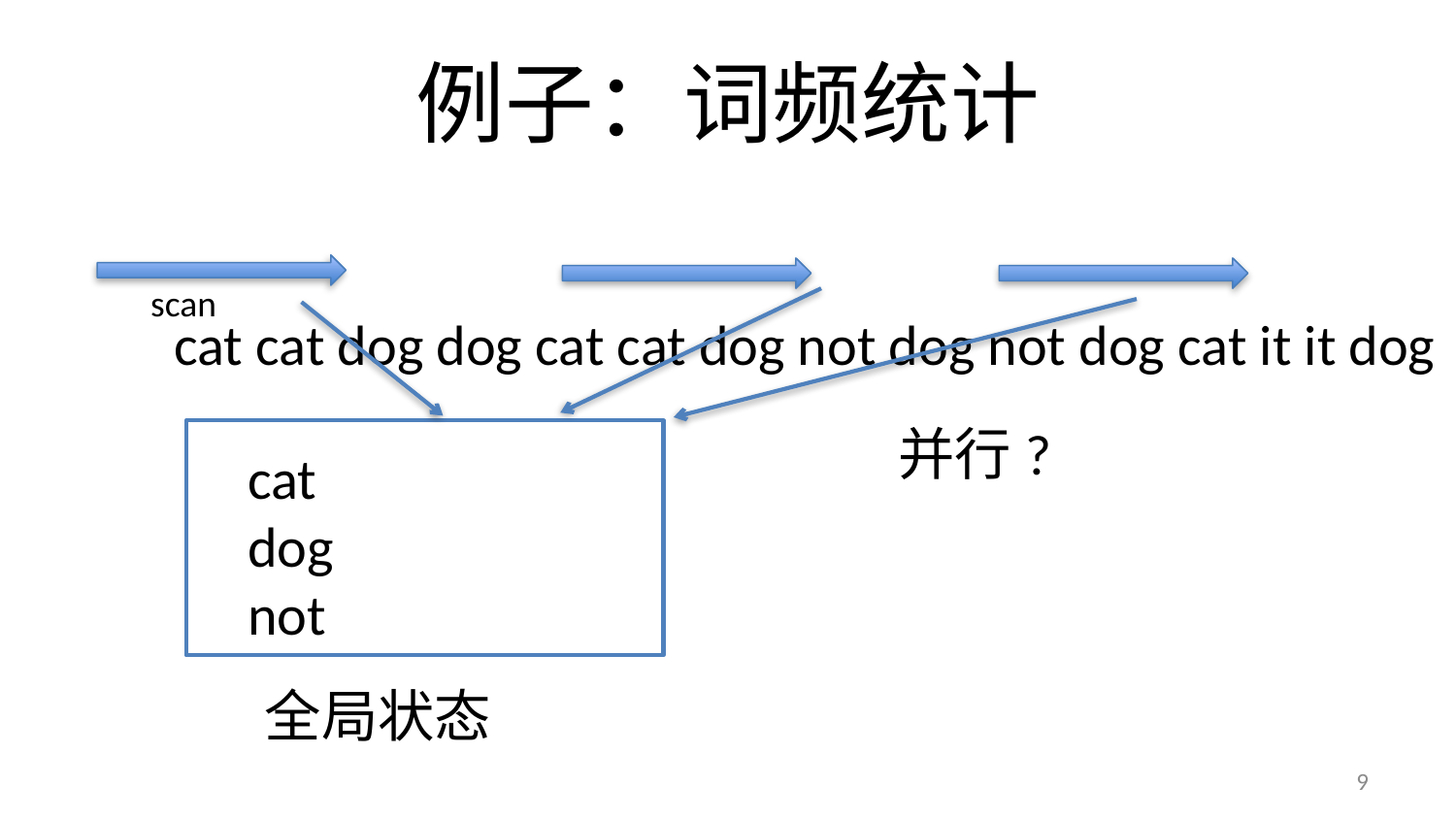

# 例子：词频统计

scan
cat cat dog dog cat cat dog not dog not dog cat it it dog  ……
并行?

cat
dog
not

全局状态
9